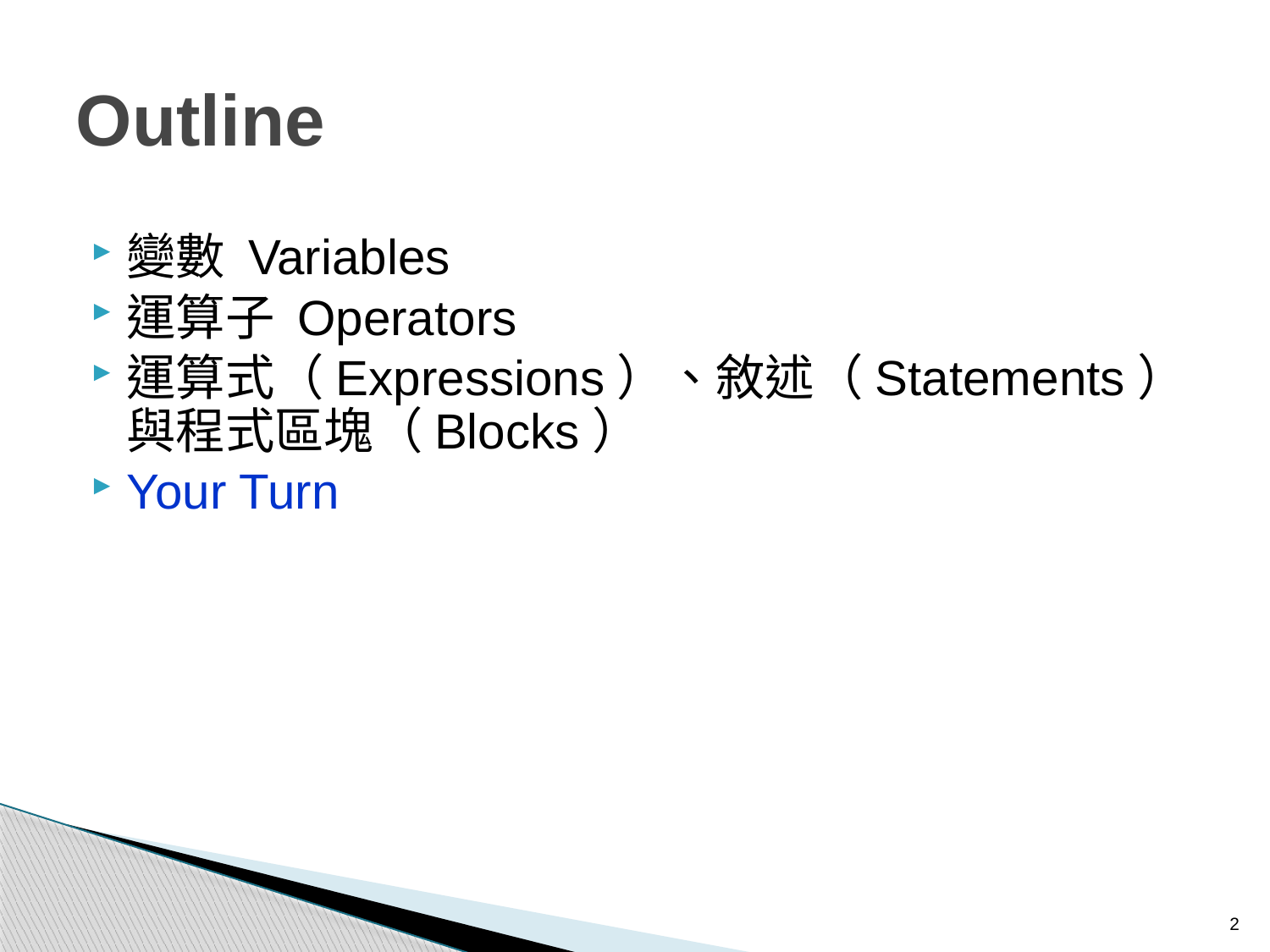

# Outline
變數 Variables
運算子 Operators
運算式（Expressions）、敘述（Statements）與程式區塊（Blocks）
Your Turn
2